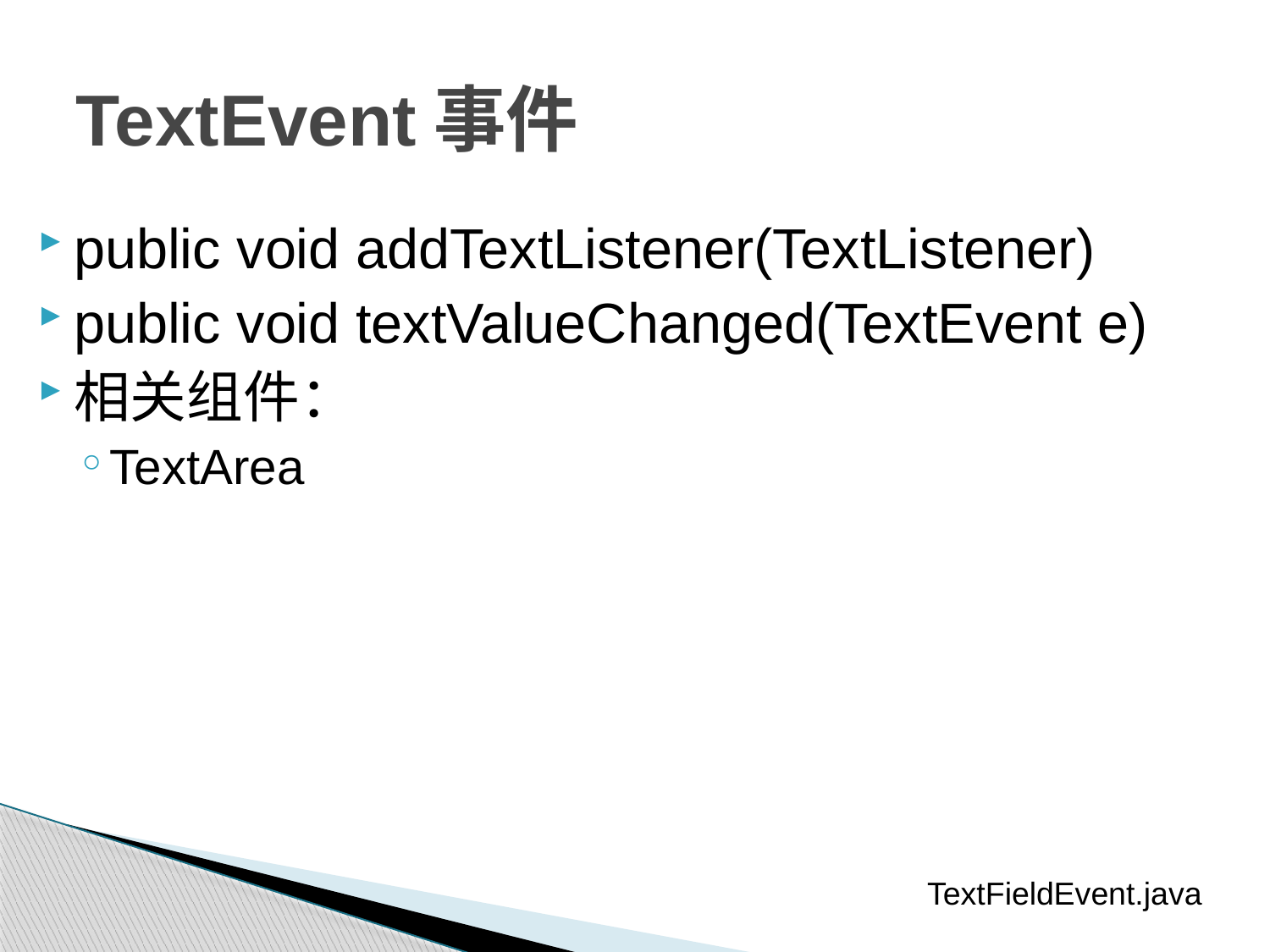

# TextEvent事件
public void addTextListener(TextListener)
public void textValueChanged(TextEvent e)
相关组件：
TextArea
TextFieldEvent.java